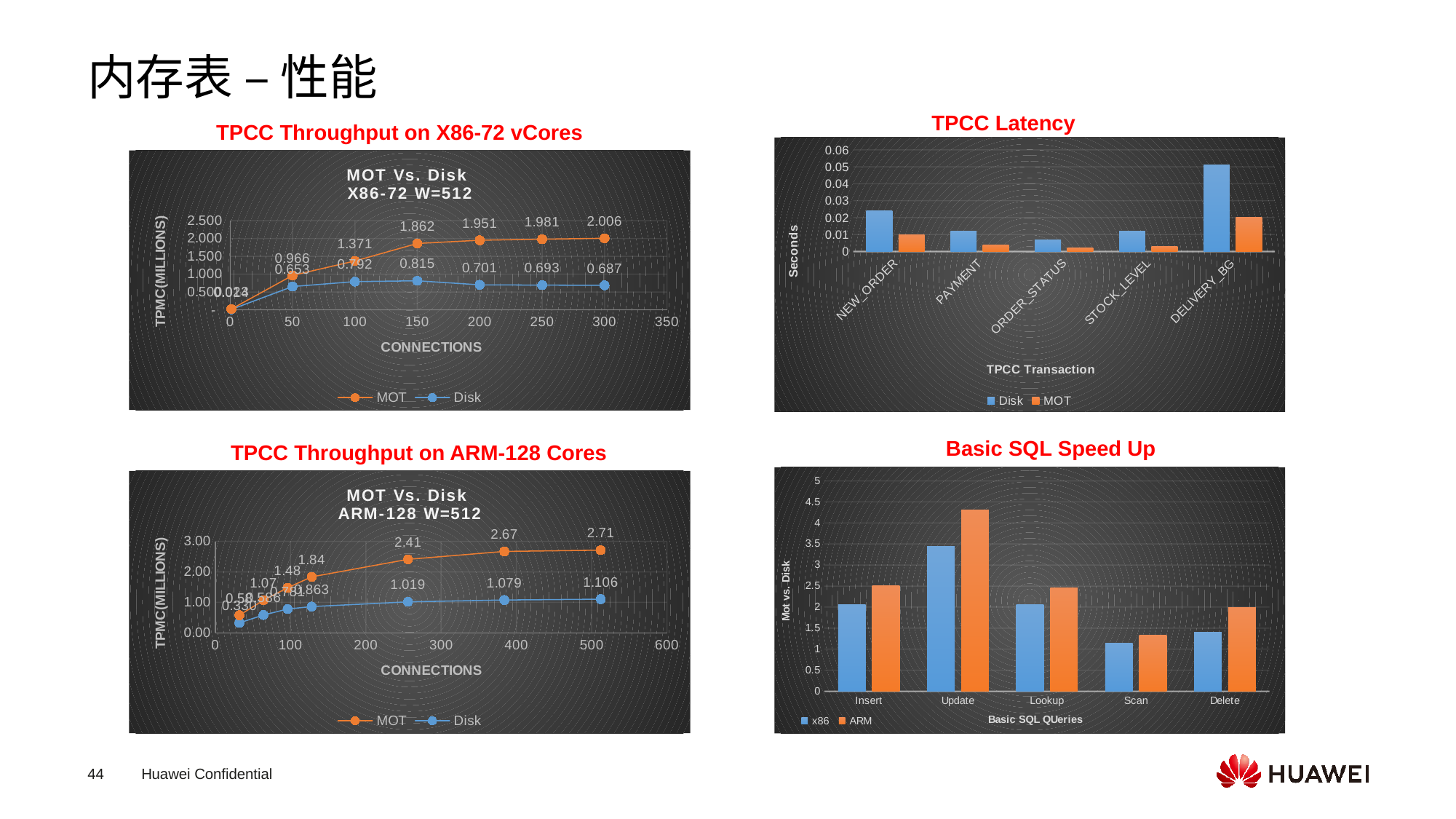

# 内存表 – 性能
TPCC Latency
TPCC Throughput on X86-72 vCores

### Chart

| Category | Disk | MOT |
|---|---|---|
| NEW_ORDER | 0.024 | 0.01 |
| PAYMENT | 0.012 | 0.004 |
| ORDER_STATUS | 0.007 | 0.002 |
| STOCK_LEVEL | 0.012 | 0.003 |
| DELIVERY_BG | 0.051 | 0.02 |

### Chart: MOT Vs. Disk
X86-72 W=512

| Category | MOT | Disk |
|---|---|---|
Basic SQL Speed Up
TPCC Throughput on ARM-128 Cores

### Chart

| Category | x86 | ARM |
|---|---|---|
| Insert | 2.055287224138875 | 2.5005844145001586 |
| Update | 3.4426335050149093 | 4.299715114885912 |
| Lookup | 2.0638297872340425 | 2.4545454545454546 |
| Scan | 1.144578313253012 | 1.3243243243243243 |
| Delete | 1.3981218969117788 | 1.986267342090705 |

### Chart: MOT Vs. Disk
ARM-128 W=512

| Category | MOT | Disk |
|---|---|---|